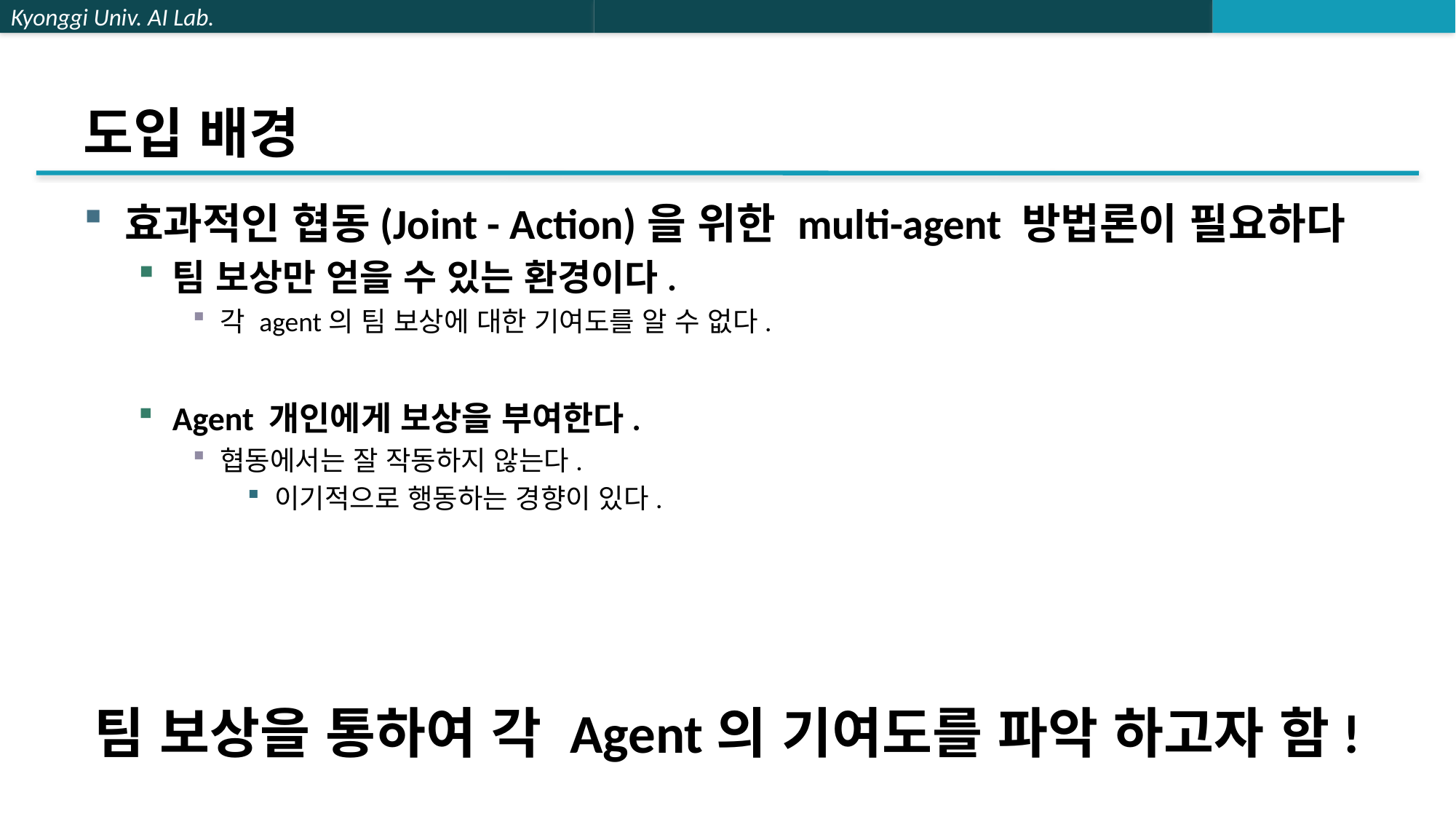

# 도입 배경
효과적인 협동(Joint - Action)을 위한 multi-agent 방법론이 필요하다
팀 보상만 얻을 수 있는 환경이다.
각 agent의 팀 보상에 대한 기여도를 알 수 없다.

Agent 개인에게 보상을 부여한다.
협동에서는 잘 작동하지 않는다.
이기적으로 행동하는 경향이 있다.

팀 보상을 통하여 각 Agent의 기여도를 파악 하고자 함!